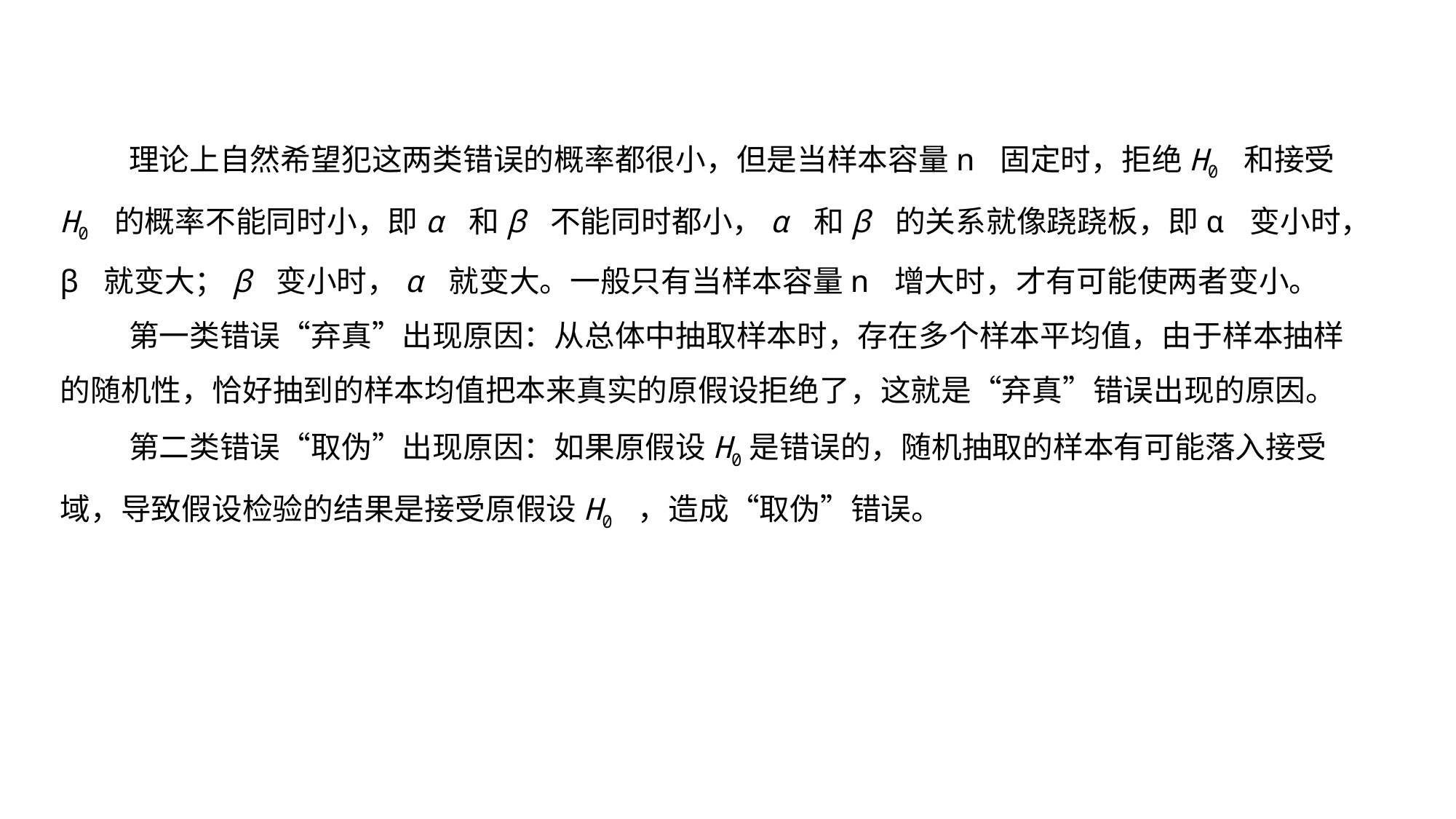

理论上自然希望犯这两类错误的概率都很小，但是当样本容量n 固定时，拒绝H0 和接受H0 的概率不能同时小，即α 和β 不能同时都小，α 和β 的关系就像跷跷板，即α 变小时，β 就变大；β 变小时，α 就变大。一般只有当样本容量n 增大时，才有可能使两者变小。
第一类错误“弃真”出现原因：从总体中抽取样本时，存在多个样本平均值，由于样本抽样的随机性，恰好抽到的样本均值把本来真实的原假设拒绝了，这就是“弃真”错误出现的原因。
第二类错误“取伪”出现原因：如果原假设H0是错误的，随机抽取的样本有可能落入接受域，导致假设检验的结果是接受原假设H0 ，造成“取伪”错误。